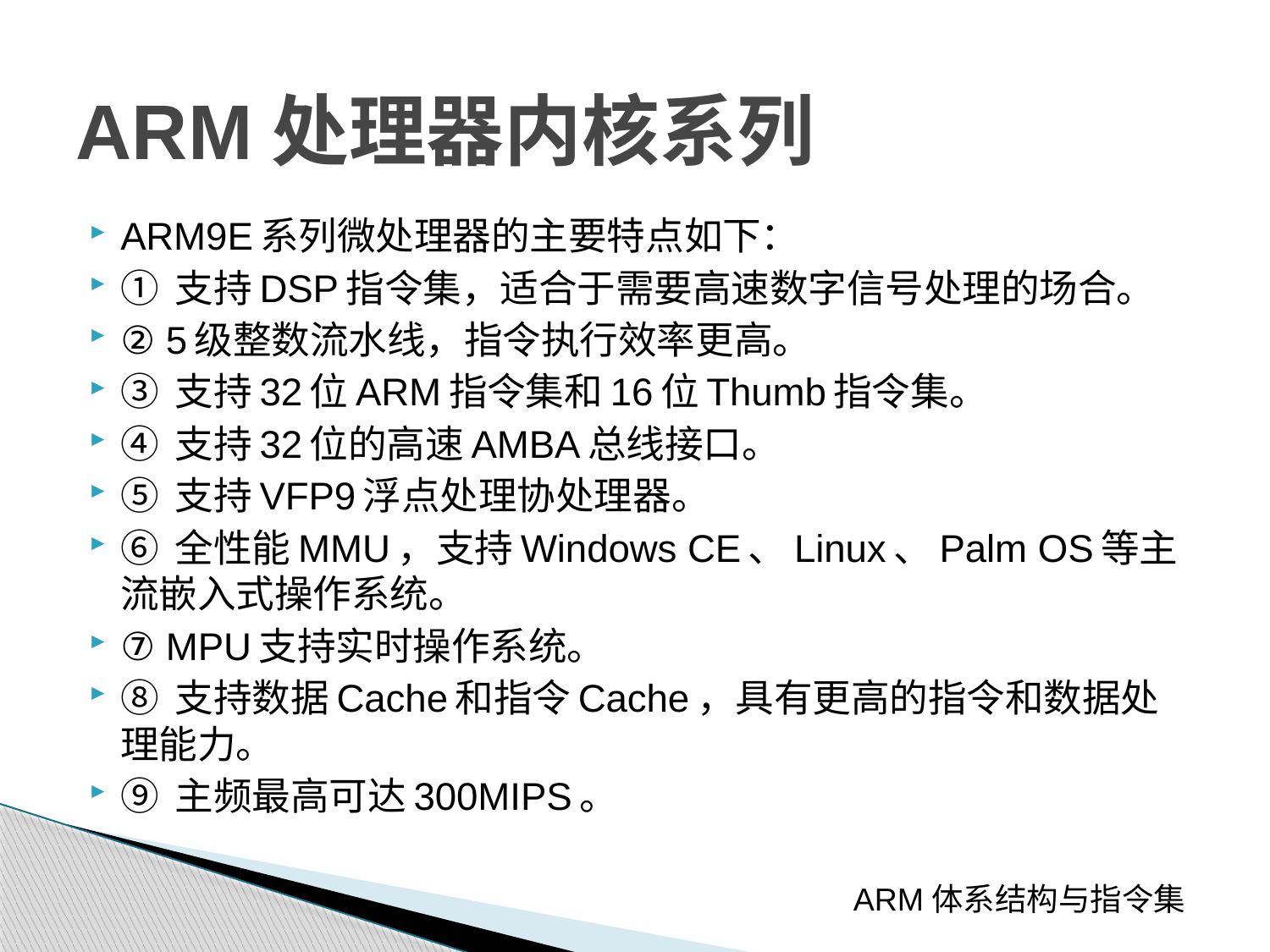

# ARM处理器内核系列
ARM9E系列微处理器的主要特点如下：
① 支持DSP指令集，适合于需要高速数字信号处理的场合。
② 5级整数流水线，指令执行效率更高。
③ 支持32位ARM指令集和16位Thumb指令集。
④ 支持32位的高速AMBA总线接口。
⑤ 支持VFP9浮点处理协处理器。
⑥ 全性能MMU，支持Windows CE、Linux、Palm OS等主流嵌入式操作系统。
⑦ MPU支持实时操作系统。
⑧ 支持数据Cache和指令Cache，具有更高的指令和数据处理能力。
⑨ 主频最高可达300MIPS。

            ARM体系结构与指令集